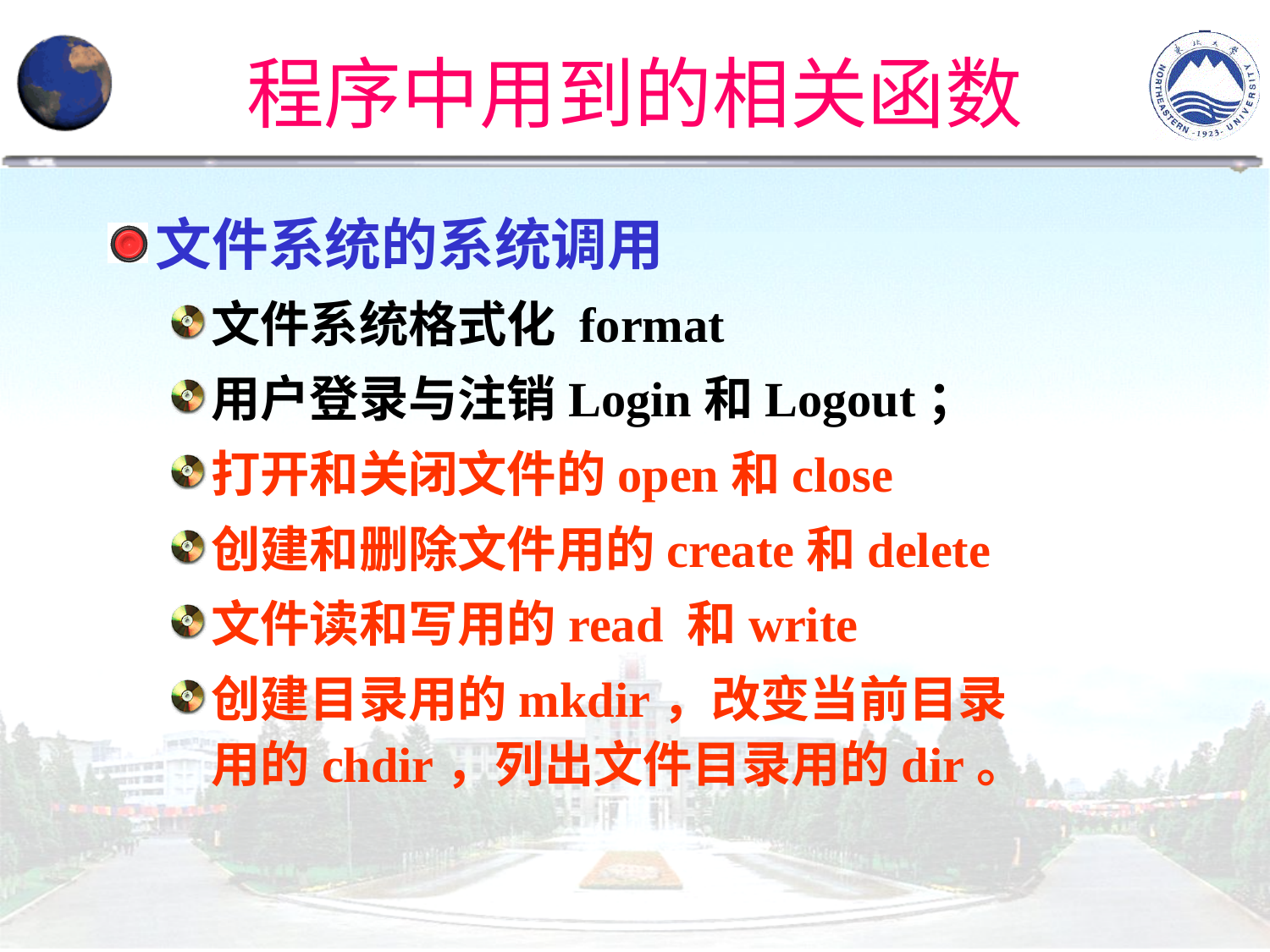

# 程序中用到的相关函数
文件系统的系统调用
文件系统格式化 format
用户登录与注销Login和Logout；
打开和关闭文件的open和close
创建和删除文件用的create和delete
文件读和写用的read 和write
创建目录用的mkdir，改变当前目录用的chdir，列出文件目录用的dir。